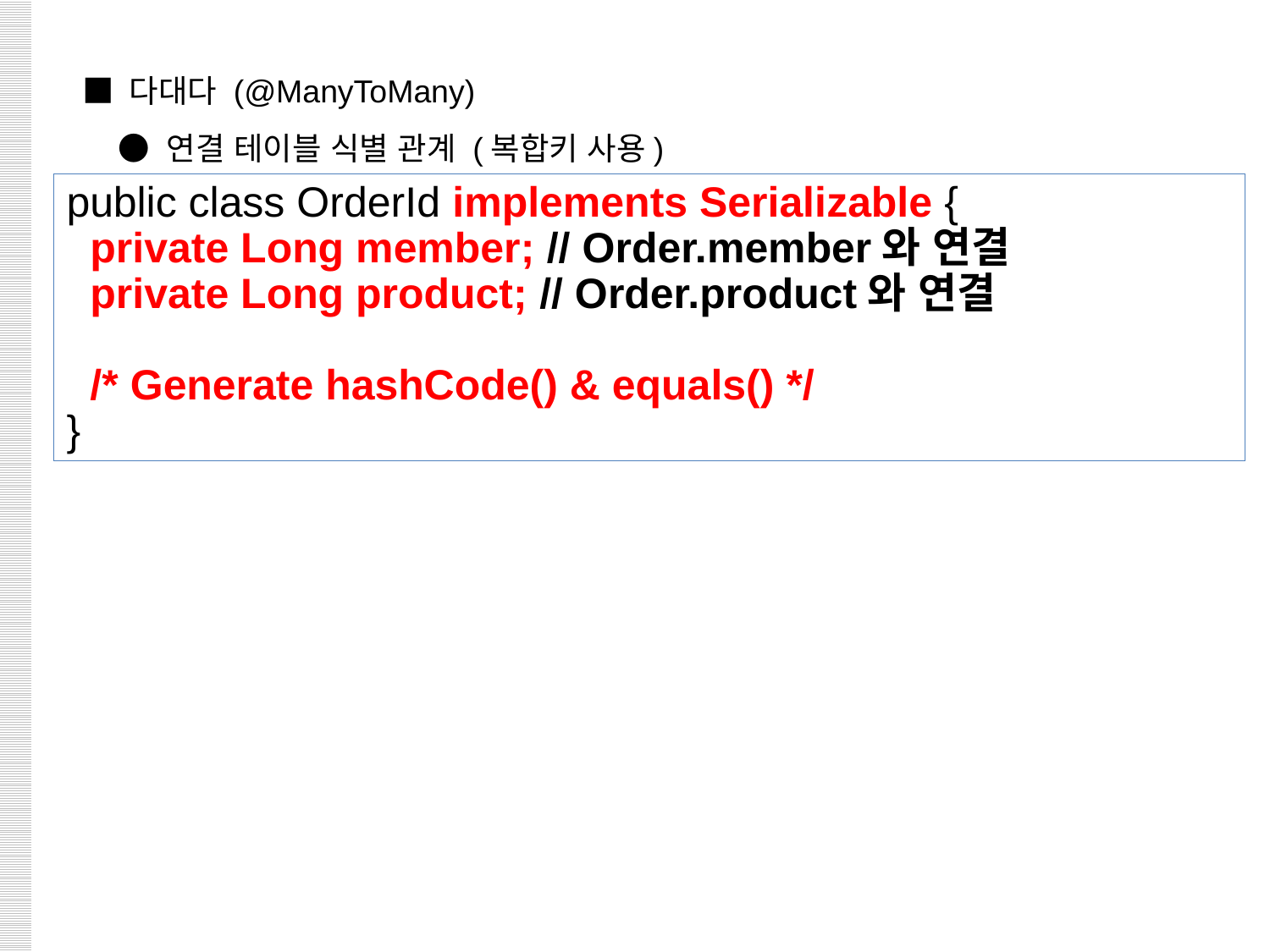

■ 다대다 (@ManyToMany)
    ● 연결 테이블 식별 관계 (복합키 사용)
public class OrderId implements Serializable {
  private Long member; // Order.member와 연결
  private Long product; // Order.product와 연결

  /* Generate hashCode() & equals() */
}